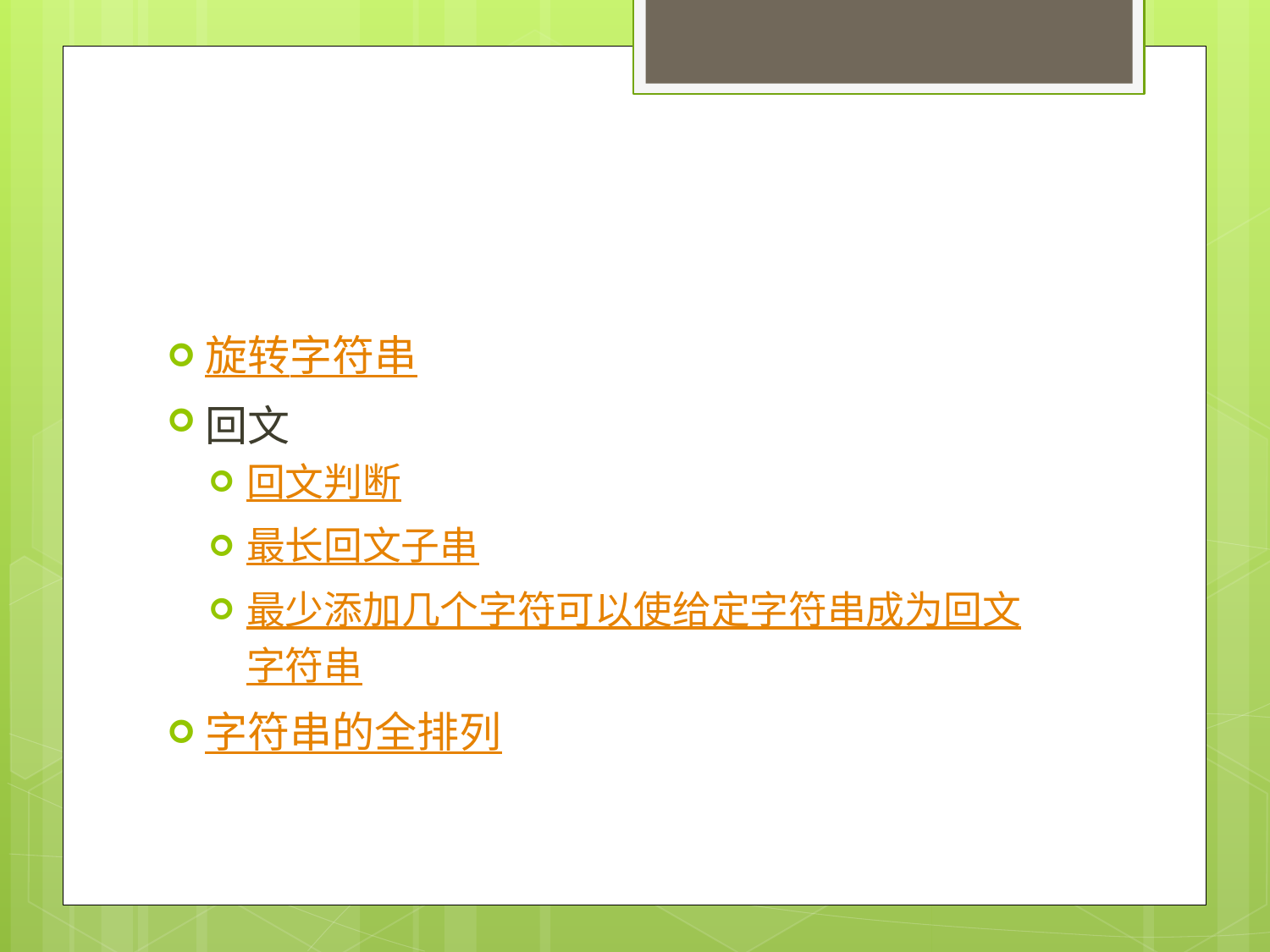

#
旋转字符串
回文
回文判断
最长回文子串
最少添加几个字符可以使给定字符串成为回文字符串
字符串的全排列